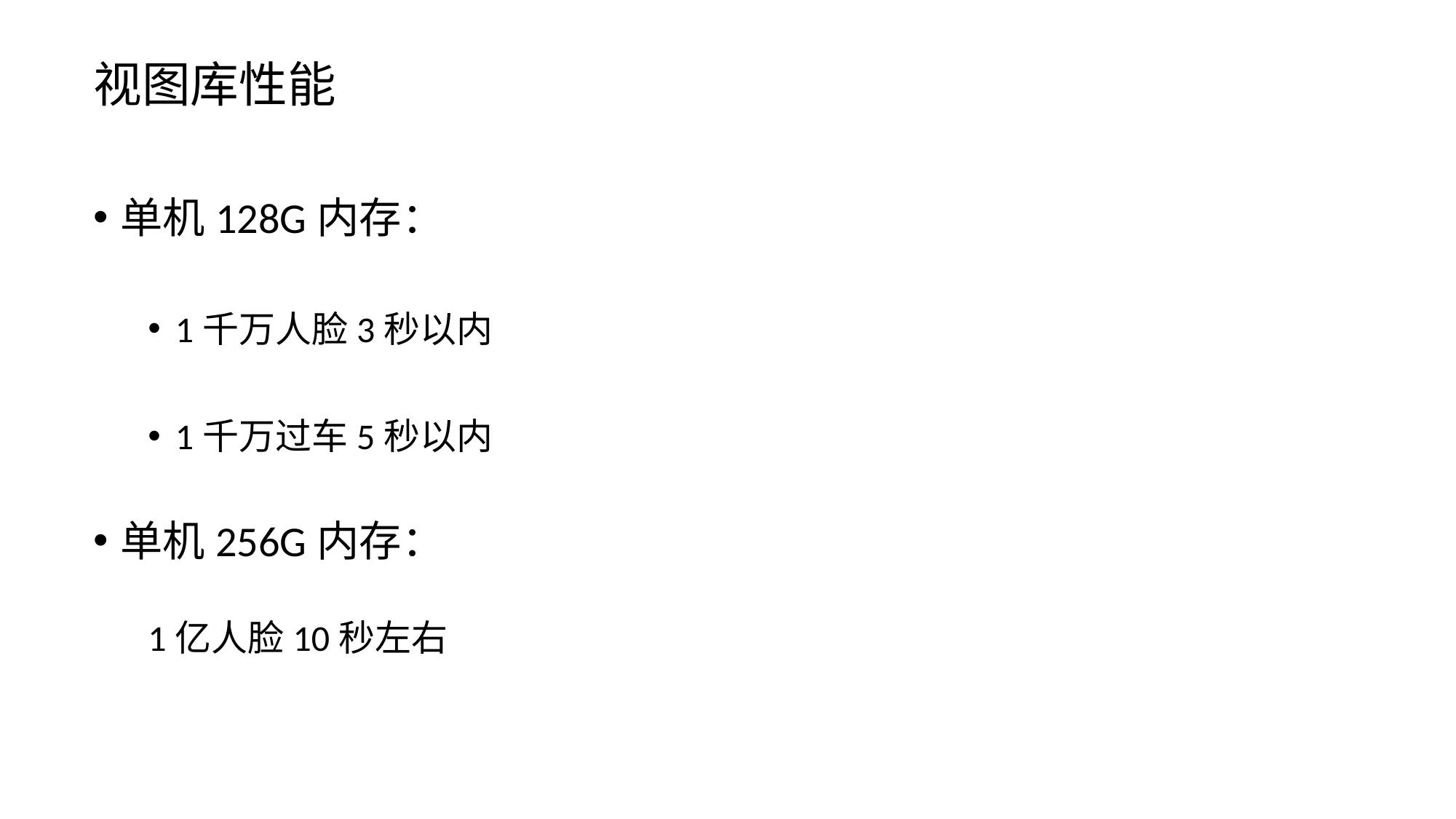

# 视图库性能
单机128G内存：

1千万人脸3秒以内

1千万过车5秒以内

单机256G内存：

1亿人脸10秒左右